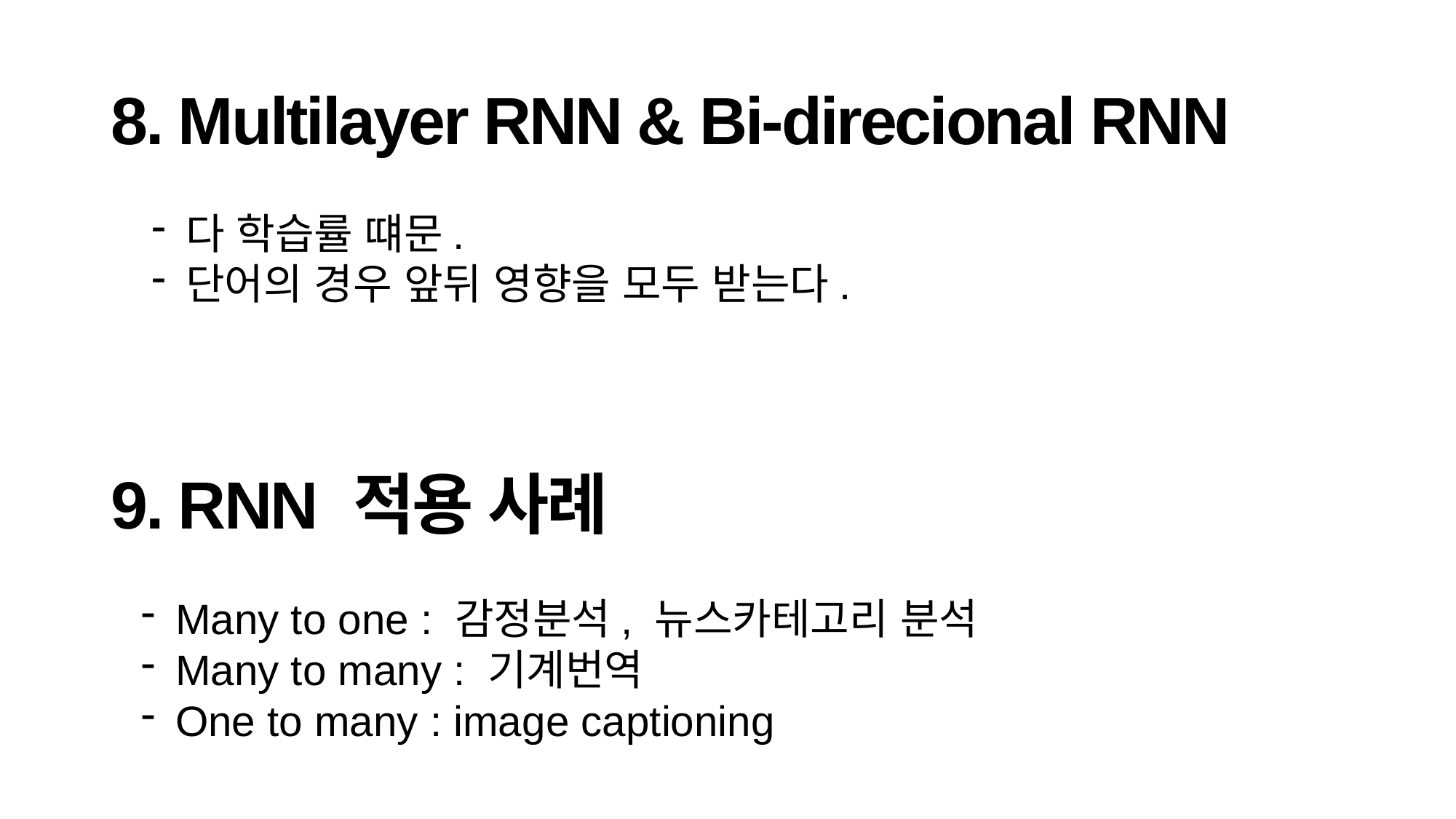

# 8. Multilayer RNN & Bi-direcional RNN
다 학습률 떄문.
단어의 경우 앞뒤 영향을 모두 받는다.
9. RNN 적용 사례
Many to one : 감정분석, 뉴스카테고리 분석
Many to many : 기계번역
One to many : image captioning